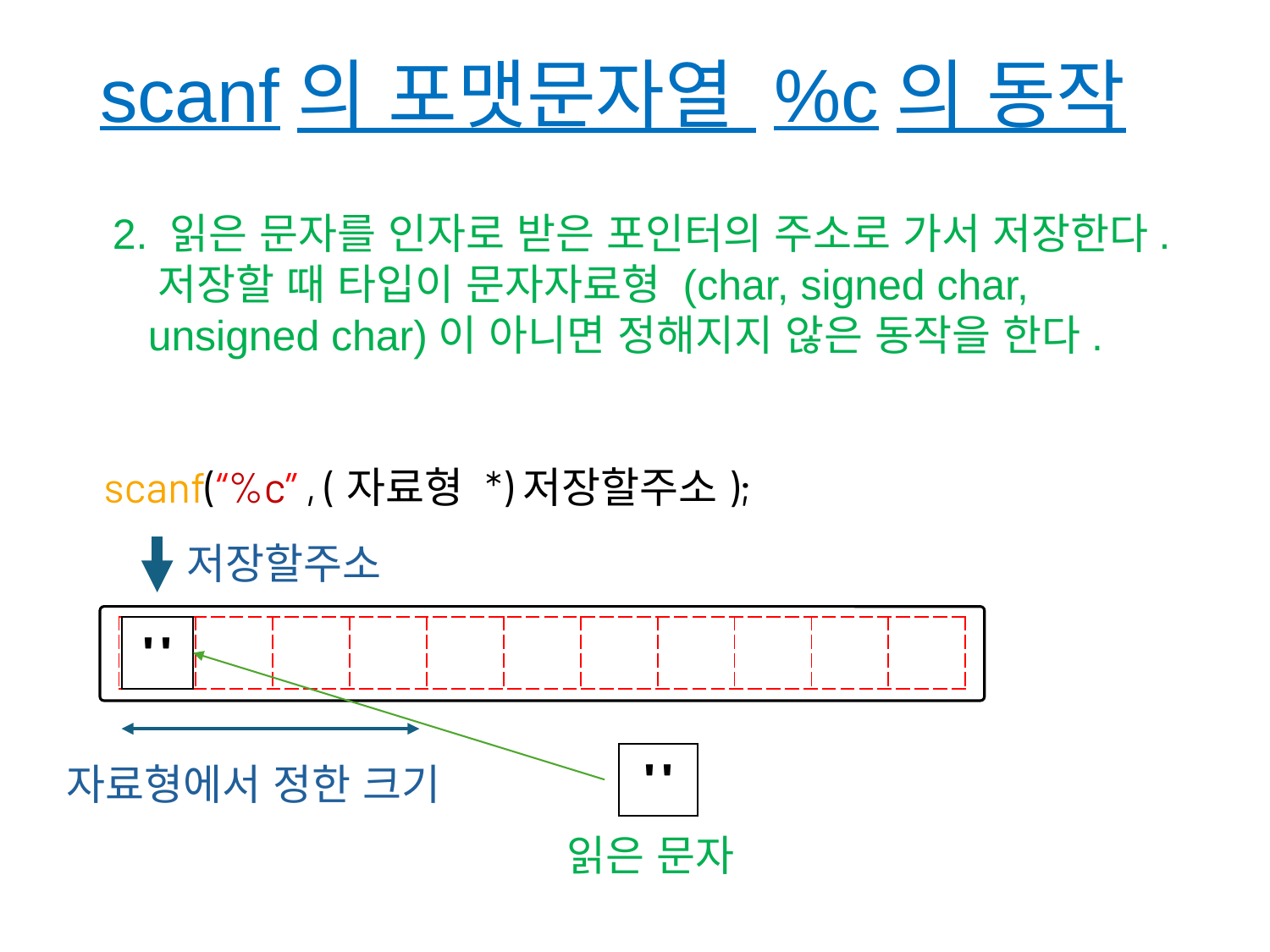

# scanf의 포맷문자열 %c의 동작
2. 읽은 문자를 인자로 받은 포인터의 주소로 가서 저장한다.
   저장할 때 타입이 문자자료형 (char, signed char,
   unsigned char)이 아니면 정해지지 않은 동작을 한다.
scanf(“%c” , (자료형 *)저장할주소);
저장할주소

| ' ' |
| --- |
|  |  |  |  |  |  |  |  |  |  |  |
| --- | --- | --- | --- | --- | --- | --- | --- | --- | --- | --- |
| ' ' |
| --- |
자료형에서 정한 크기
읽은 문자